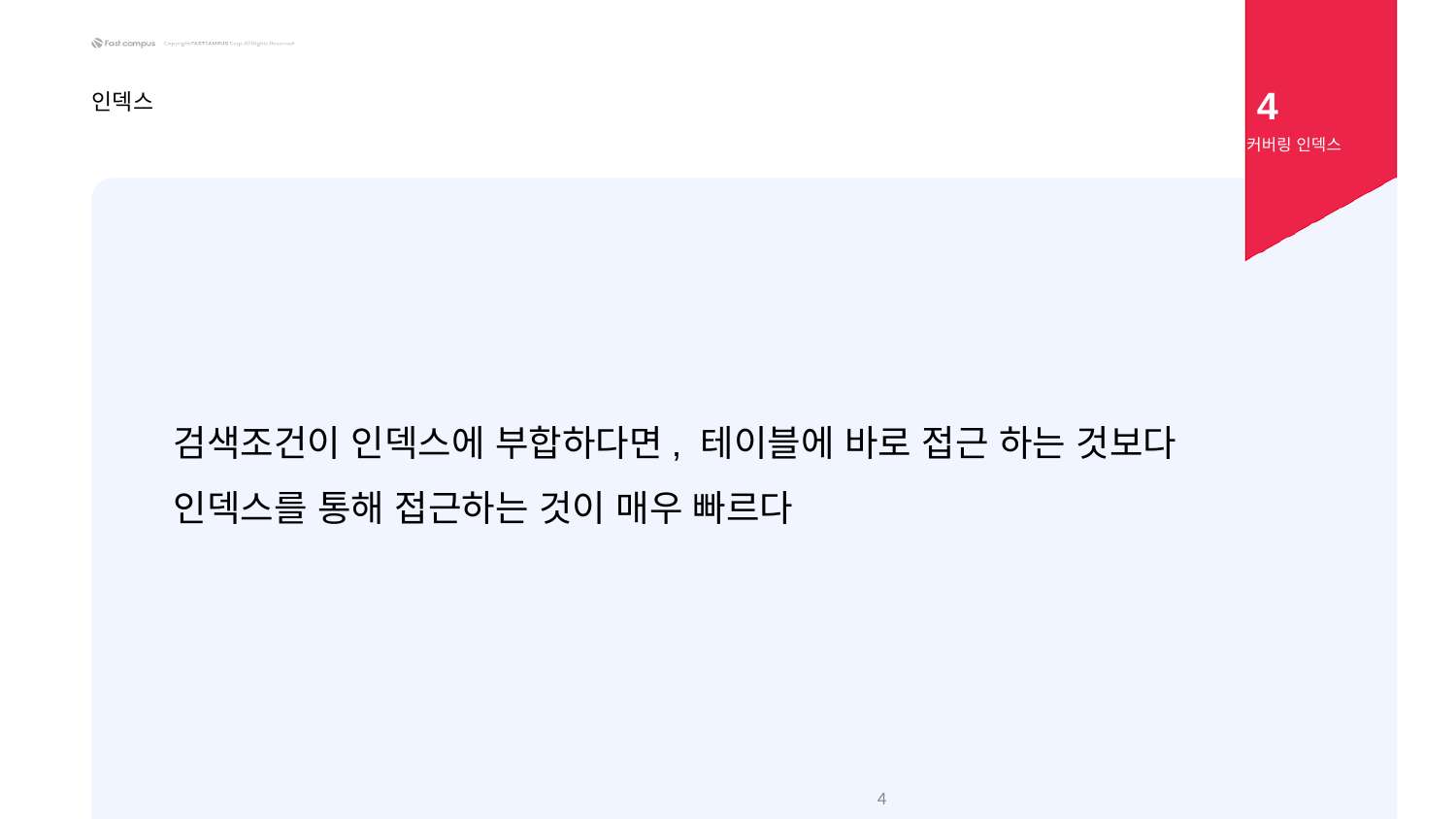

4
인덱스
커버링 인덱스
검색조건이 인덱스에 부합하다면, 테이블에 바로 접근 하는 것보다 인덱스를 통해 접근하는 것이 매우 빠르다
4